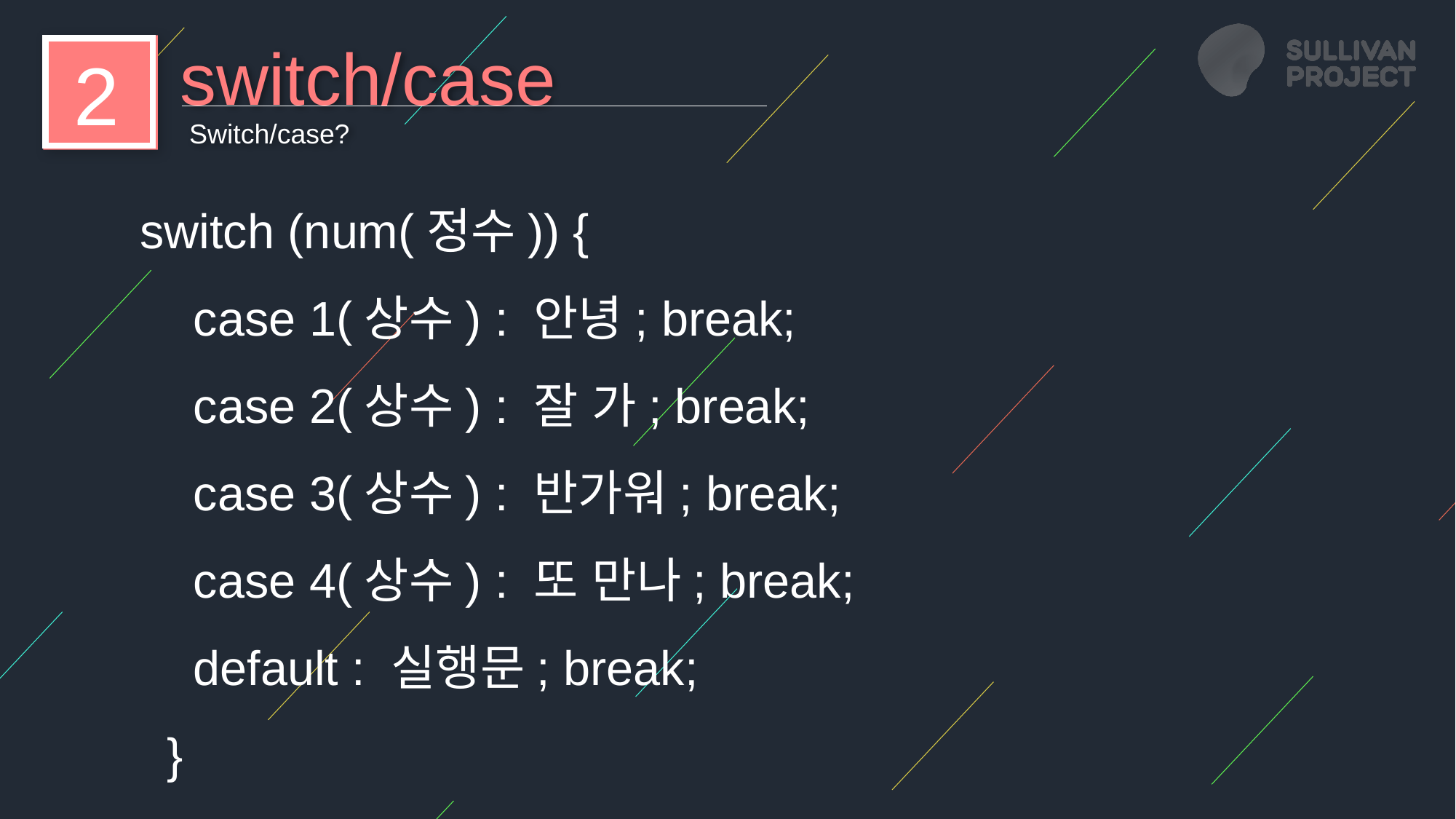

switch/case

2
Switch/case?
switch (num(정수)) {
    case 1(상수) : 안녕; break;
    case 2(상수) : 잘 가; break;
    case 3(상수) : 반가워; break;
    case 4(상수) : 또 만나; break;
    default : 실행문; break;
  }